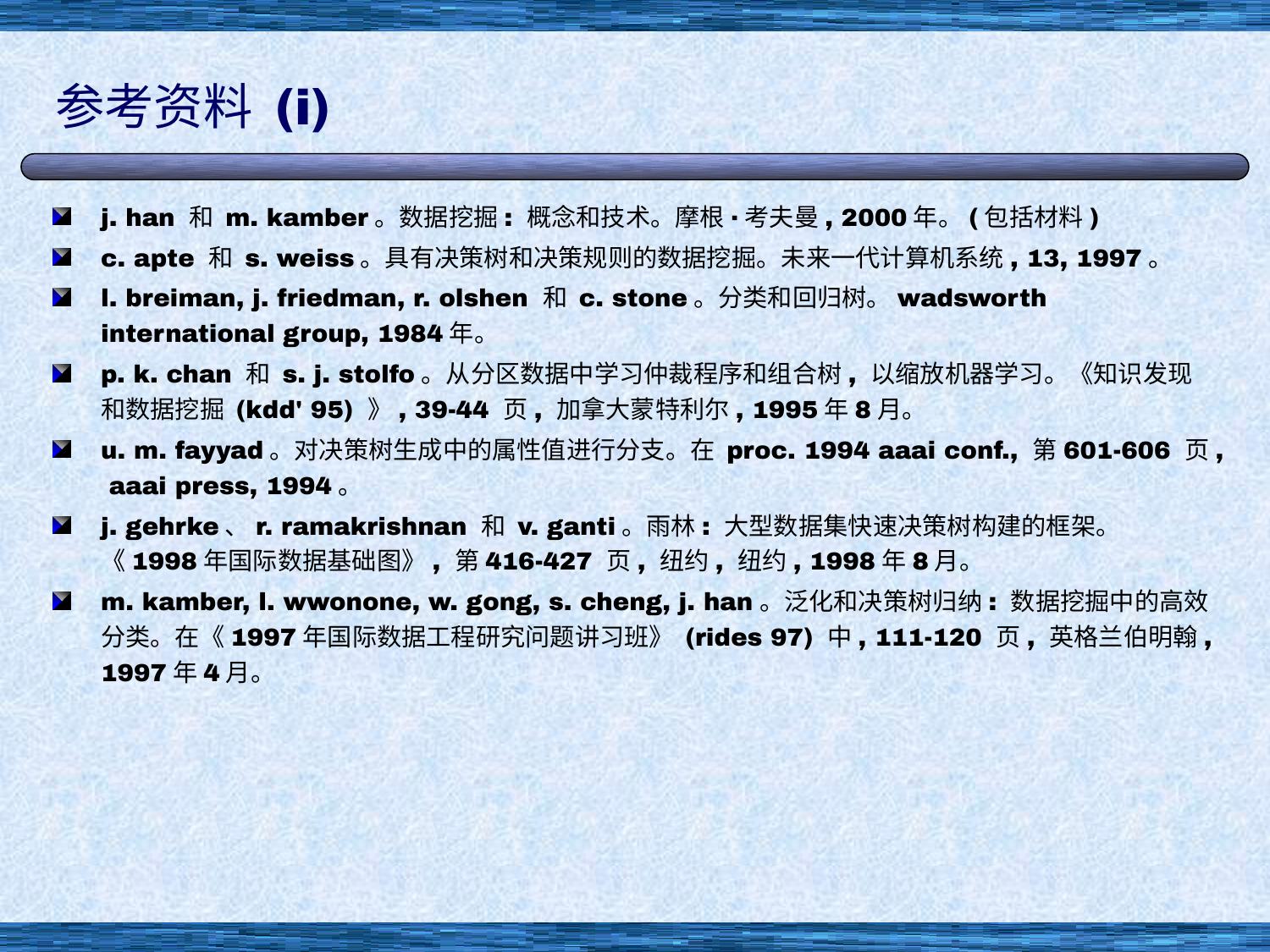

# 参考资料 (i)
j. han 和 m. kamber。数据挖掘: 概念和技术。摩根·考夫曼, 2000年。(包括材料)
c. apte 和 s. weiss。具有决策树和决策规则的数据挖掘。未来一代计算机系统, 13, 1997。
l. breiman, j. friedman, r. olshen 和 c. stone。分类和回归树。wadsworth international group, 1984年。
p. k. chan 和 s. j. stolfo。从分区数据中学习仲裁程序和组合树, 以缩放机器学习。《知识发现和数据挖掘 (kdd' 95) 》, 39-44 页, 加拿大蒙特利尔, 1995年8月。
u. m. fayyad。对决策树生成中的属性值进行分支。在 proc. 1994 aaai conf., 第601-606 页, aaai press, 1994。
j. gehrke、r. ramakrishnan 和 v. ganti。雨林: 大型数据集快速决策树构建的框架。《1998年国际数据基础图》, 第416-427 页, 纽约, 纽约, 1998年8月。
m. kamber, l. wwonone, w. gong, s. cheng, j. han。泛化和决策树归纳: 数据挖掘中的高效分类。在《1997年国际数据工程研究问题讲习班》 (rides 97) 中, 111-120 页, 英格兰伯明翰, 1997年4月。